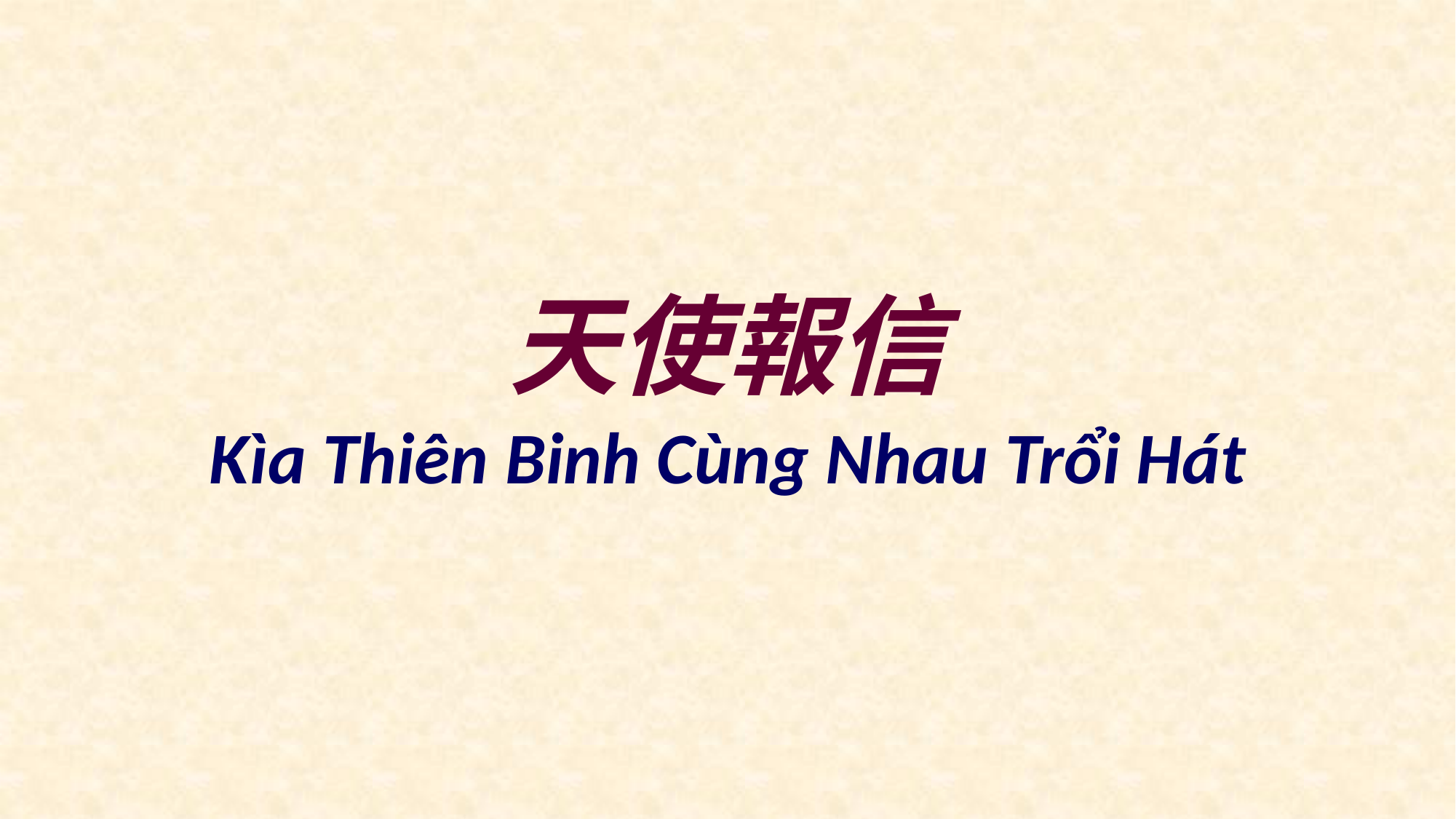

# 天使報信
Kìa Thiên Binh Cùng Nhau Trổi Hát